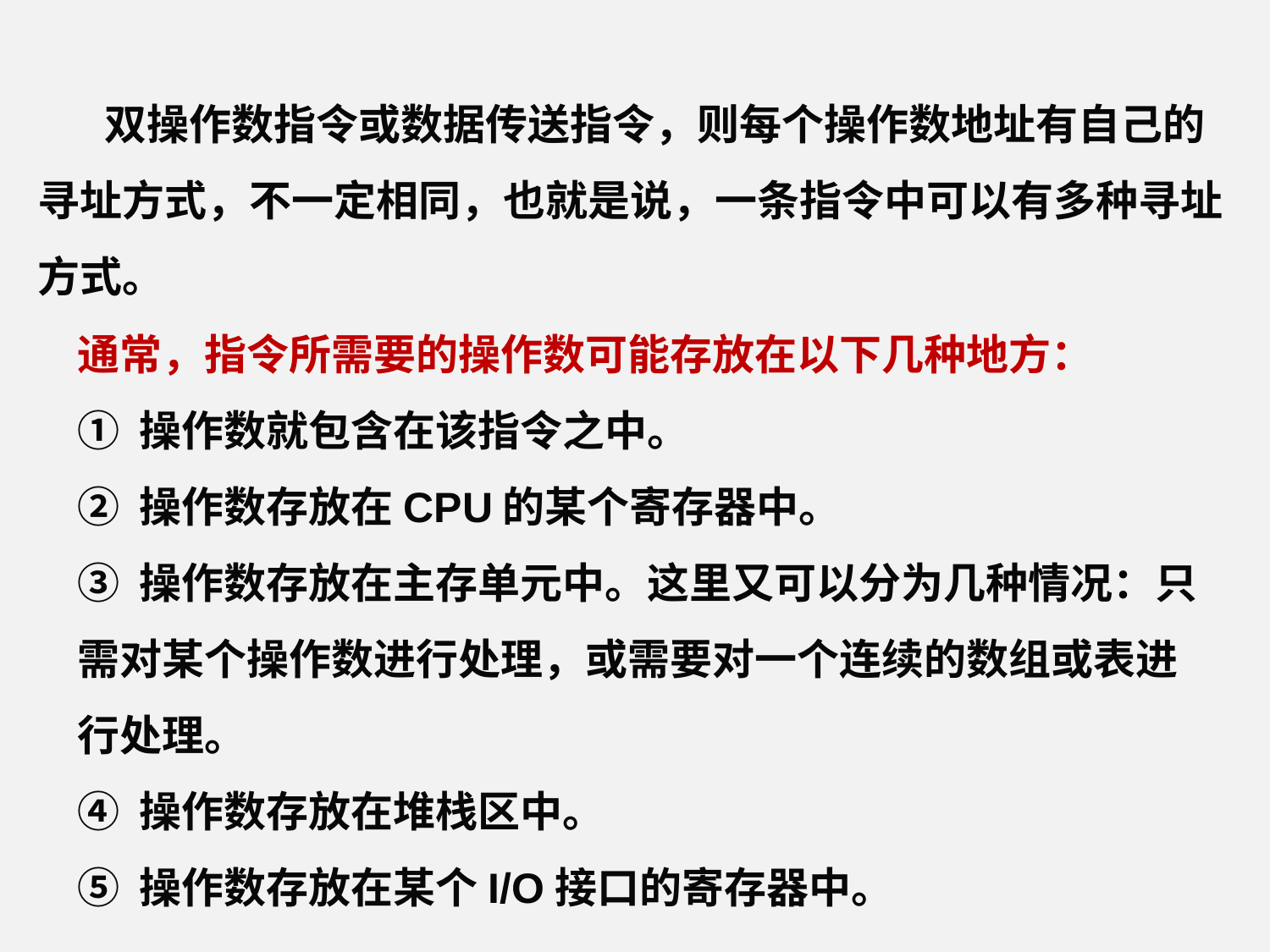

双操作数指令或数据传送指令，则每个操作数地址有自己的寻址方式，不一定相同，也就是说，一条指令中可以有多种寻址方式。
通常，指令所需要的操作数可能存放在以下几种地方：
① 操作数就包含在该指令之中。
② 操作数存放在CPU的某个寄存器中。
③ 操作数存放在主存单元中。这里又可以分为几种情况：只需对某个操作数进行处理，或需要对一个连续的数组或表进行处理。
④ 操作数存放在堆栈区中。
⑤ 操作数存放在某个I/O接口的寄存器中。
64